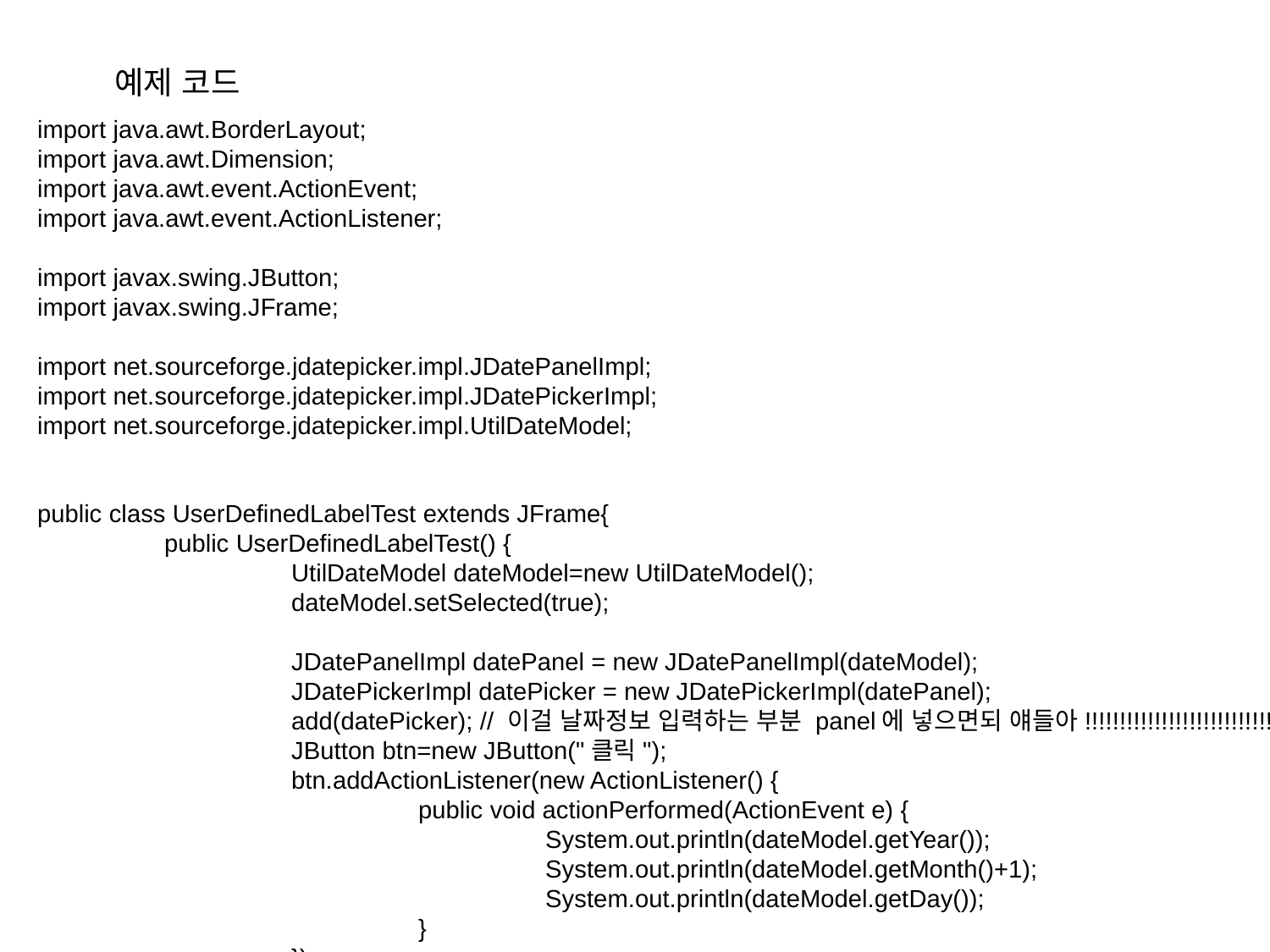

예제 코드
import java.awt.BorderLayout;
import java.awt.Dimension;
import java.awt.event.ActionEvent;
import java.awt.event.ActionListener;

import javax.swing.JButton;
import javax.swing.JFrame;

import net.sourceforge.jdatepicker.impl.JDatePanelImpl;
import net.sourceforge.jdatepicker.impl.JDatePickerImpl;
import net.sourceforge.jdatepicker.impl.UtilDateModel;

public class UserDefinedLabelTest extends JFrame{
	public UserDefinedLabelTest() {
		UtilDateModel dateModel=new UtilDateModel();
		dateModel.setSelected(true);

		JDatePanelImpl datePanel = new JDatePanelImpl(dateModel);
		JDatePickerImpl datePicker = new JDatePickerImpl(datePanel);
		add(datePicker); // 이걸 날짜정보 입력하는 부분 panel에 넣으면되 얘들아!!!!!!!!!!!!!!!!!!!!!!!!!!!!!!
		JButton btn=new JButton("클릭");
		btn.addActionListener(new ActionListener() {
			public void actionPerformed(ActionEvent e) {
				System.out.println(dateModel.getYear());
				System.out.println(dateModel.getMonth()+1);
				System.out.println(dateModel.getDay());
			}
		});
		add(btn,BorderLayout.SOUTH);
		pack();
		setPreferredSize(new Dimension(1000,1000));
		setVisible(true);
	}
	public static void main(String[] args) {
		new UserDefinedLabelTest();
	}
}